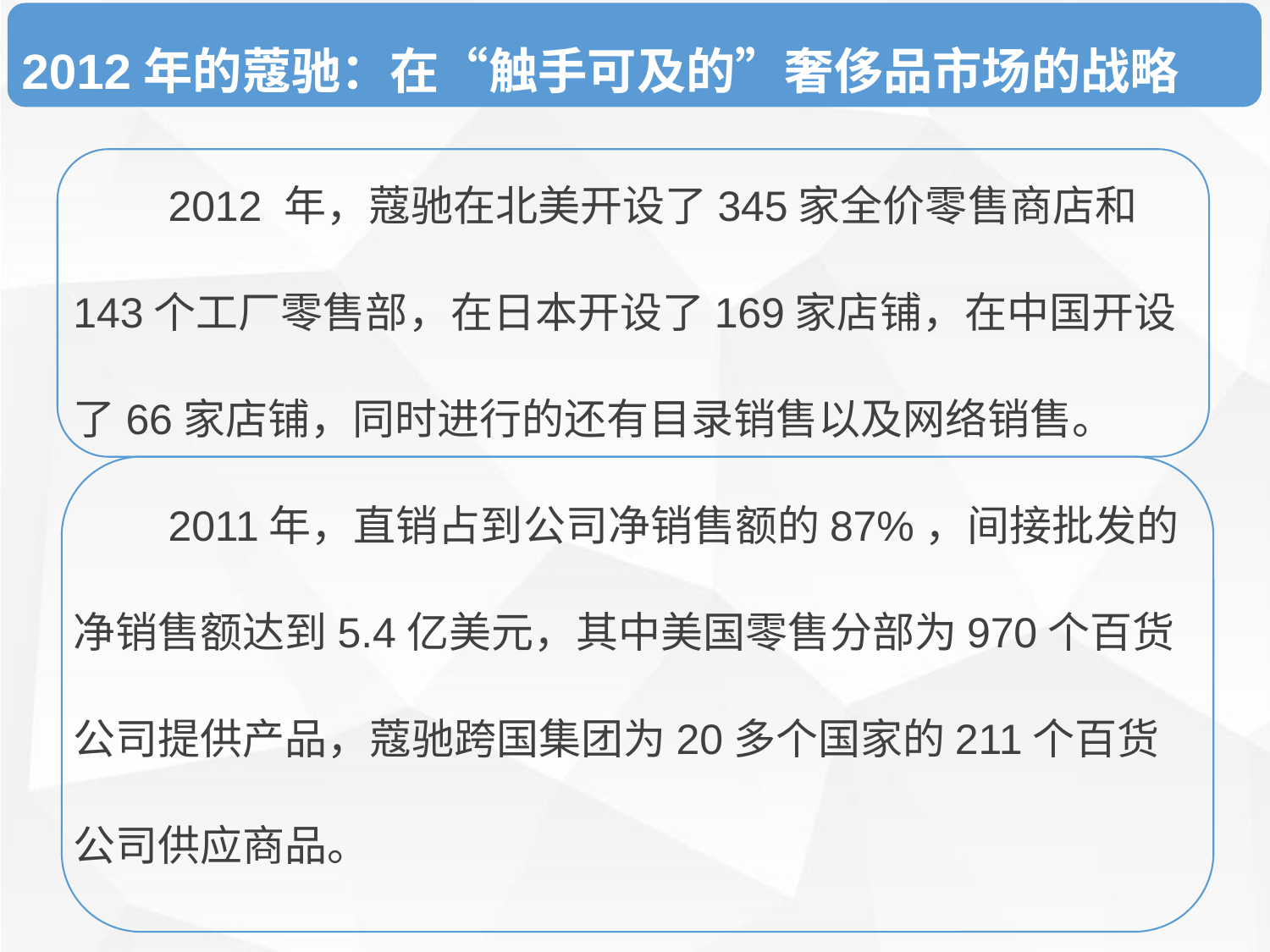

2012年的蔻驰：在“触手可及的”奢侈品市场的战略

        2012 年，蔻驰在北美开设了345家全价零售商店和143个工厂零售部，在日本开设了169家店铺，在中国开设了66家店铺，同时进行的还有目录销售以及网络销售。
        2011年，直销占到公司净销售额的87%，间接批发的净销售额达到5.4亿美元，其中美国零售分部为970个百货公司提供产品，蔻驰跨国集团为20多个国家的211个百货公司供应商品。